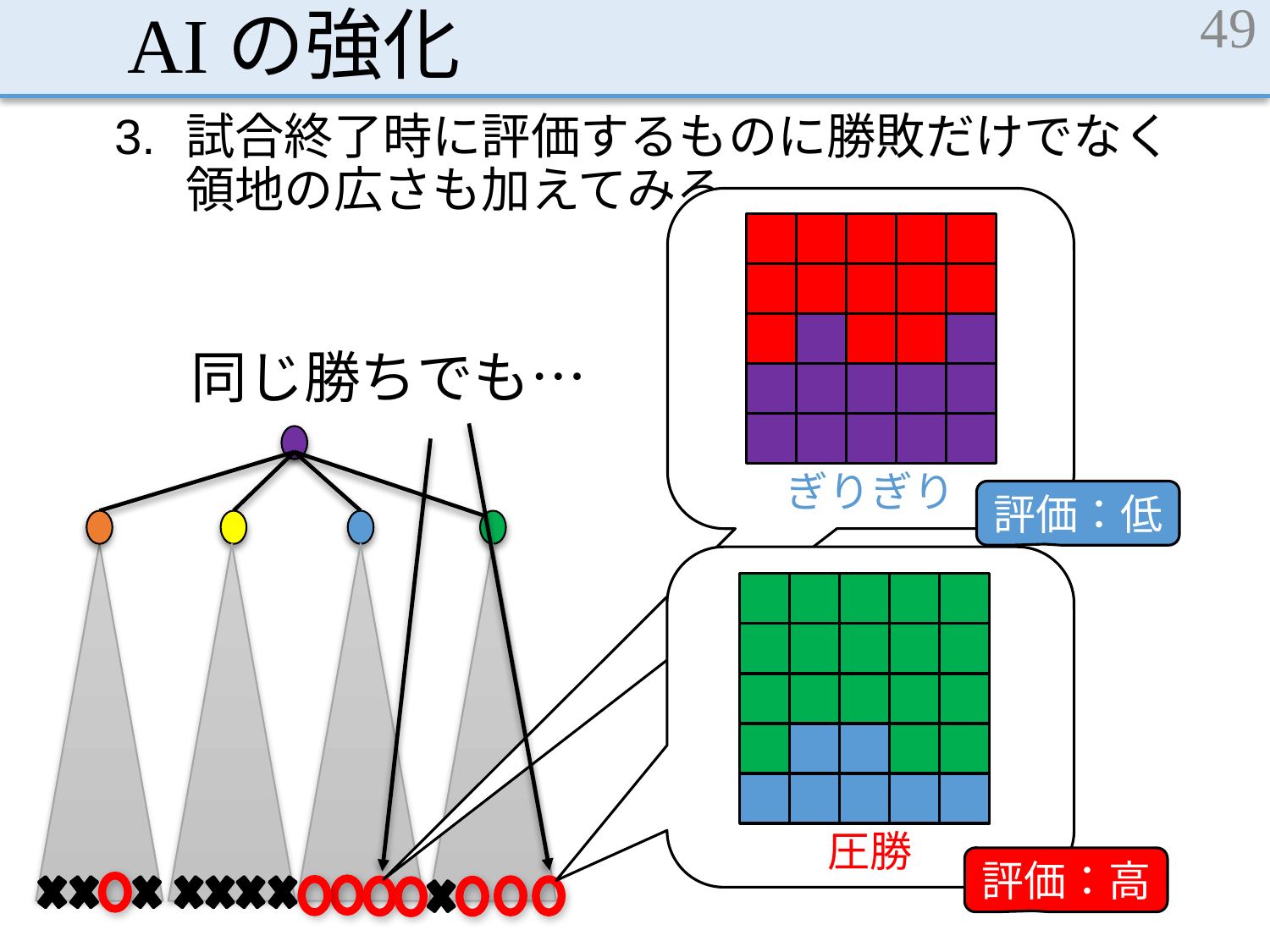

# AIの強化
49
試合終了時に評価するものに勝敗だけでなく領地の広さも加えてみる

同じ勝ちでも…

ぎりぎり
評価：低

圧勝
評価：高